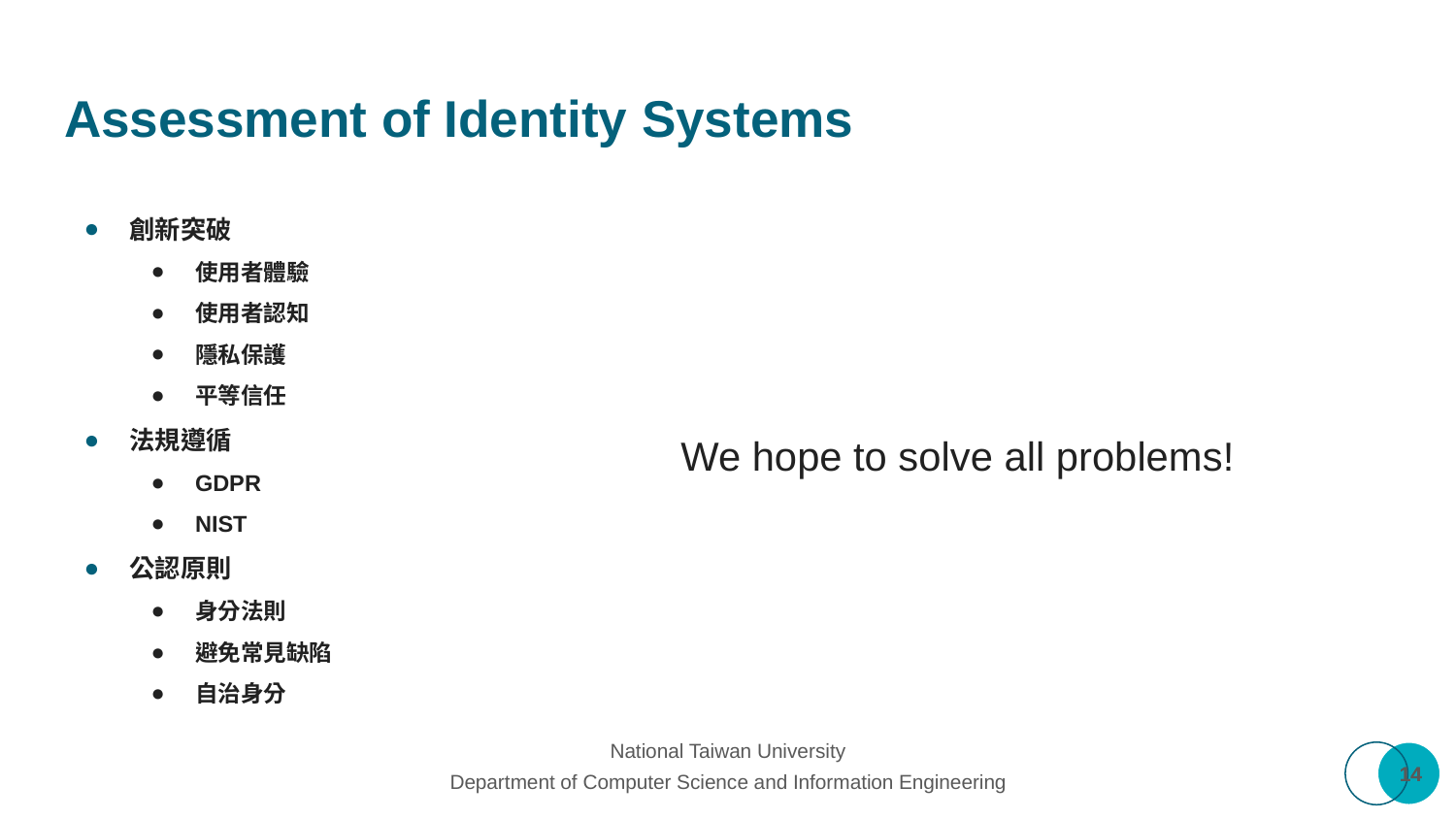

# Assessment of Identity Systems

創新突破
使用者體驗
使用者認知
隱私保護
平等信任
法規遵循
GDPR
NIST
公認原則
身分法則
避免常見缺陷
自治身分
We hope to solve all problems!
14
14